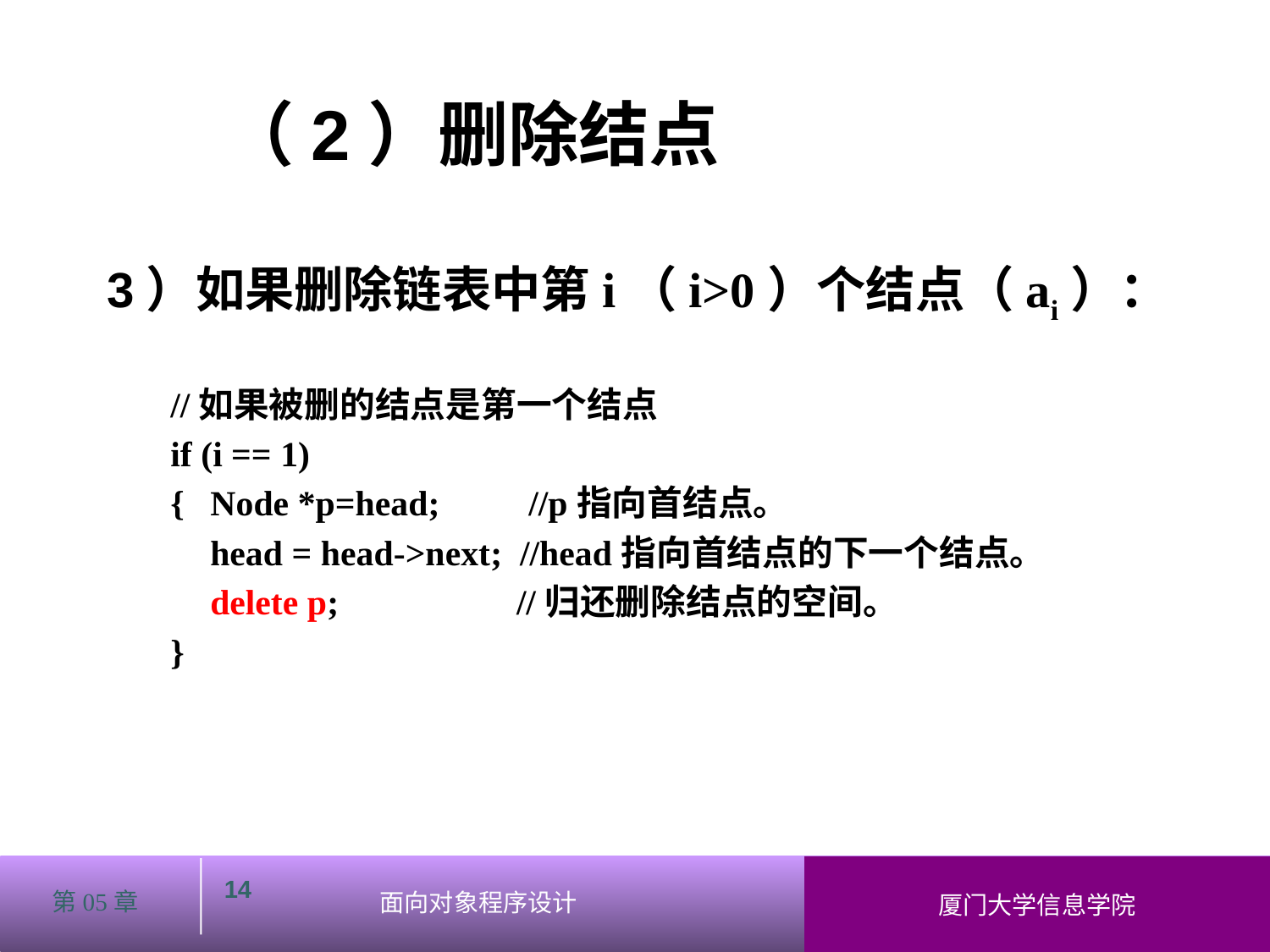

（2）删除结点
# 3）如果删除链表中第i（i>0）个结点（ai）：

//如果被删的结点是第一个结点
if (i == 1)
{	Node *p=head;          //p指向首结点。
	head = head->next;  //head指向首结点的下一个结点。
	delete p;                    //归还删除结点的空间。
}
14